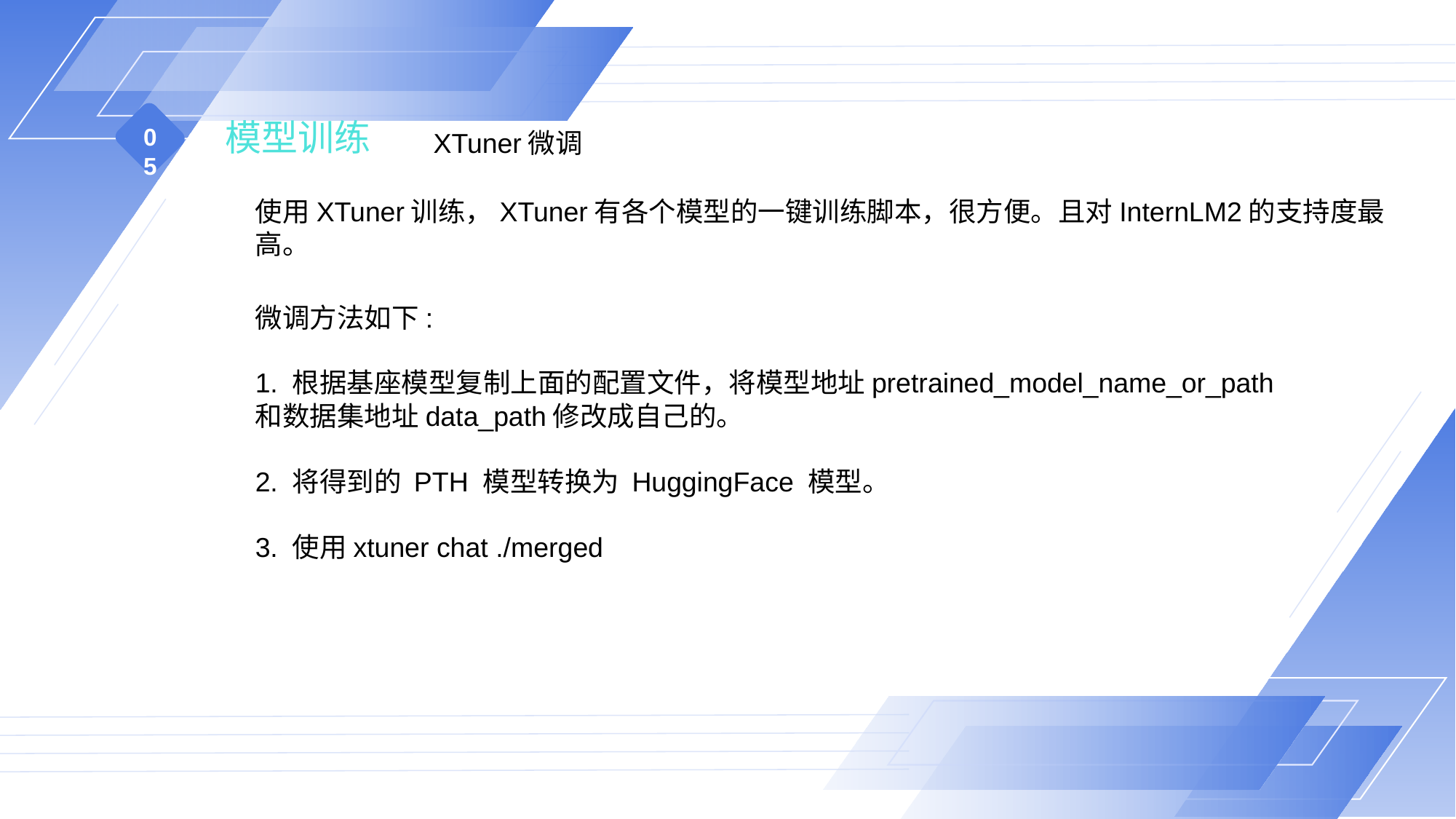

模型训练

05
XTuner微调
使用XTuner训练，XTuner有各个模型的一键训练脚本，很方便。且对InternLM2的支持度最高。
01
微调方法如下:

1. 根据基座模型复制上面的配置文件，将模型地址pretrained_model_name_or_path和数据集地址data_path修改成自己的。

2. 将得到的 PTH 模型转换为 HuggingFace 模型。

3. 使用xtuner chat ./merged